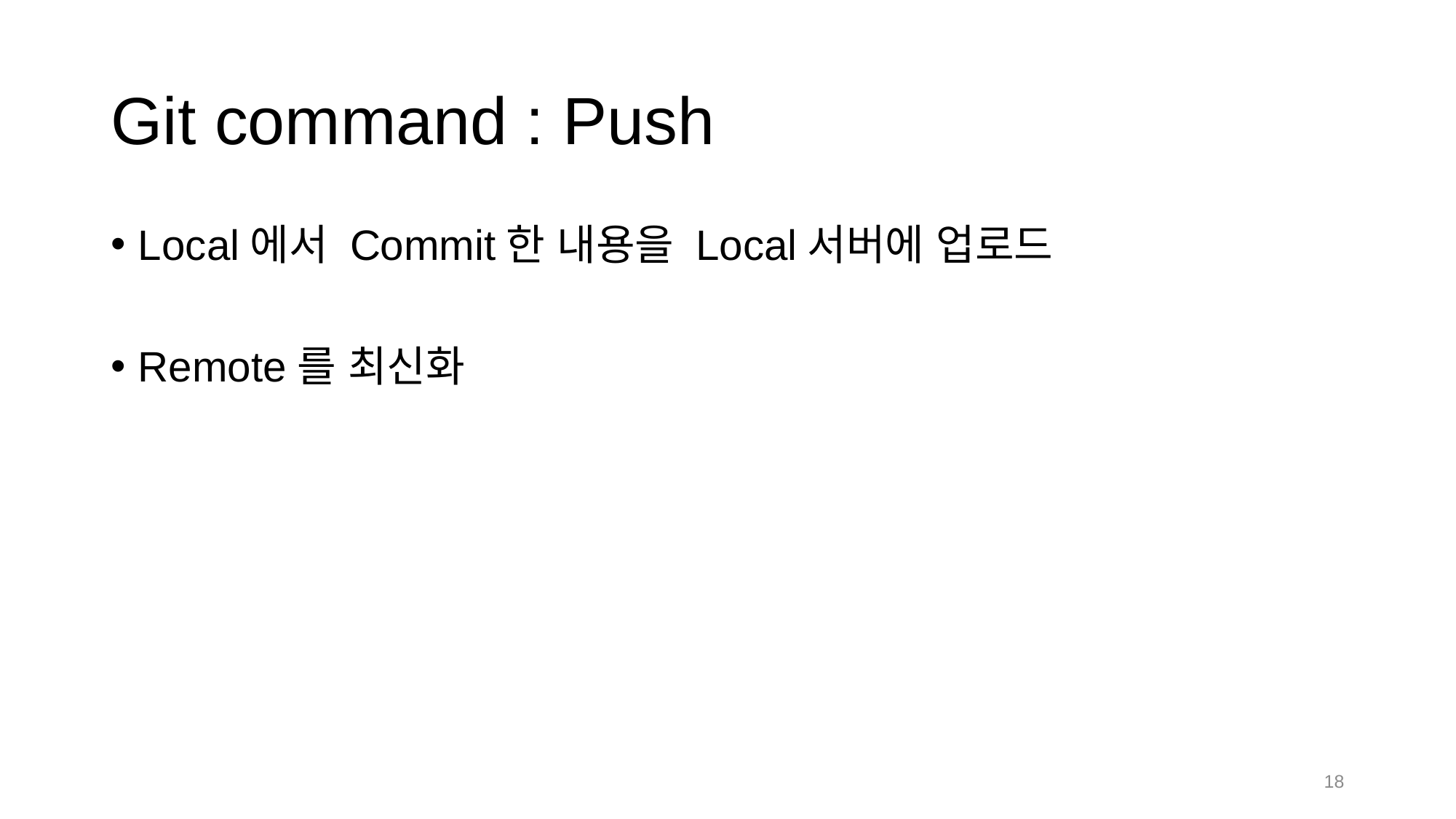

# Git command : Push
Local에서 Commit한 내용을 Local서버에 업로드

Remote를 최신화

18